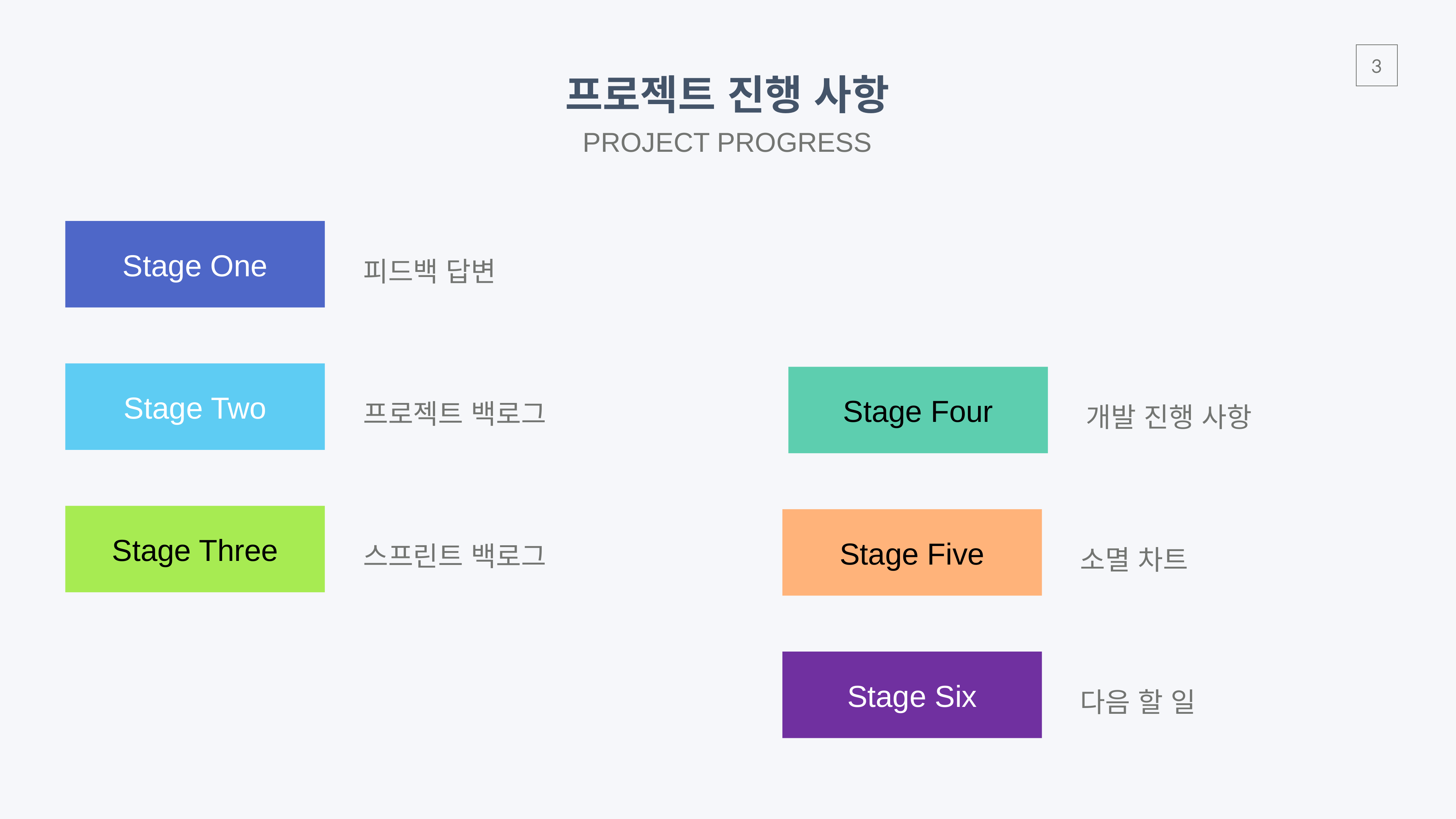

프로젝트 진행 사항
PROJECT PROGRESS
Stage One
피드백 답변
Stage Two
프로젝트 백로그
Stage Four
개발 진행 사항
Stage Three
스프린트 백로그
Stage Five
소멸 차트
Stage Six
다음 할 일